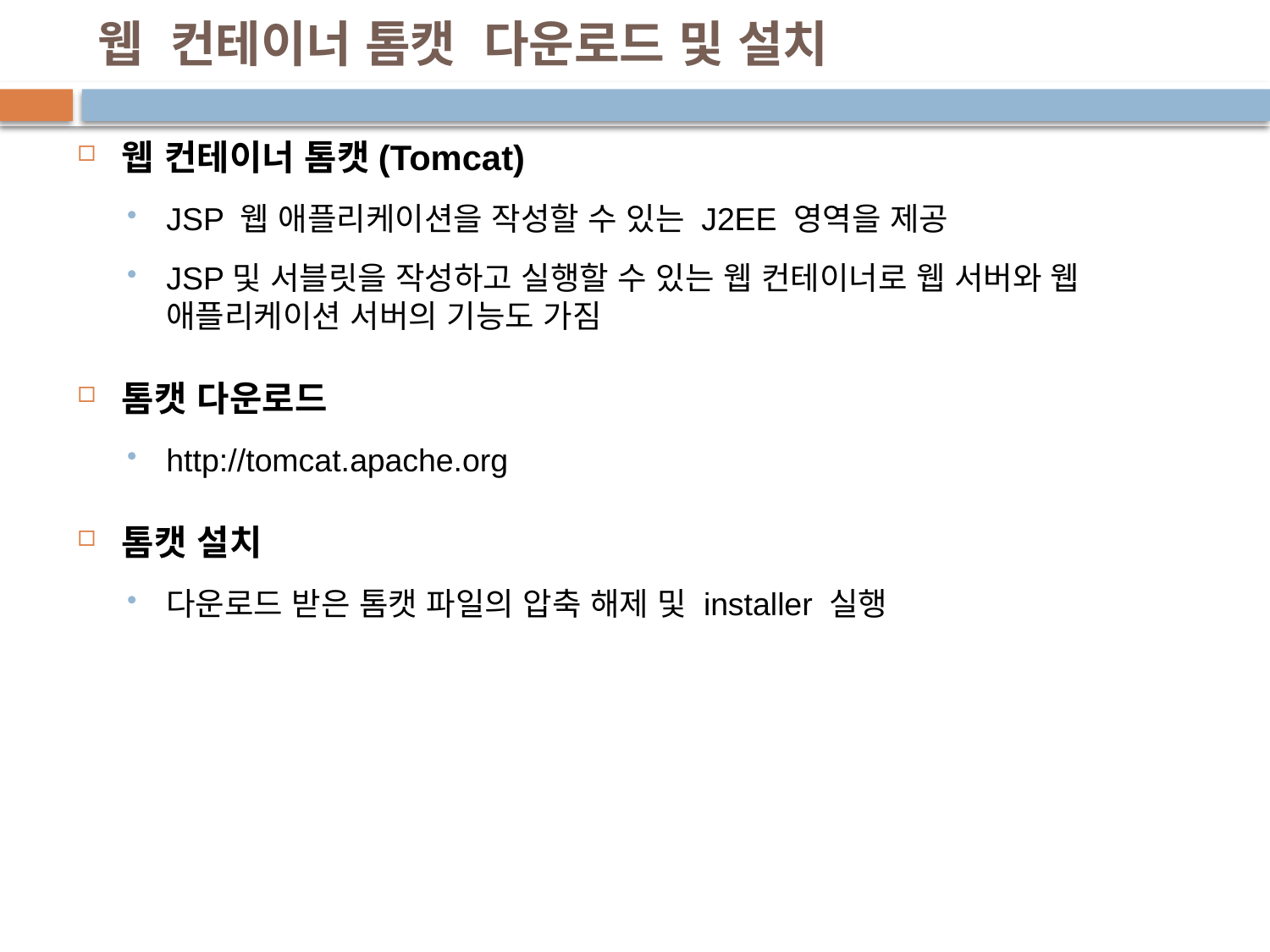

# 웹  컨테이너 톰캣  다운로드 및 설치
웹 컨테이너 톰캣(Tomcat)
JSP 웹 애플리케이션을 작성할 수 있는 J2EE 영역을 제공
JSP및 서블릿을 작성하고 실행할 수 있는 웹 컨테이너로 웹 서버와 웹 애플리케이션 서버의 기능도 가짐
톰캣 다운로드
http://tomcat.apache.org
톰캣 설치
다운로드 받은 톰캣 파일의 압축 해제 및 installer 실행